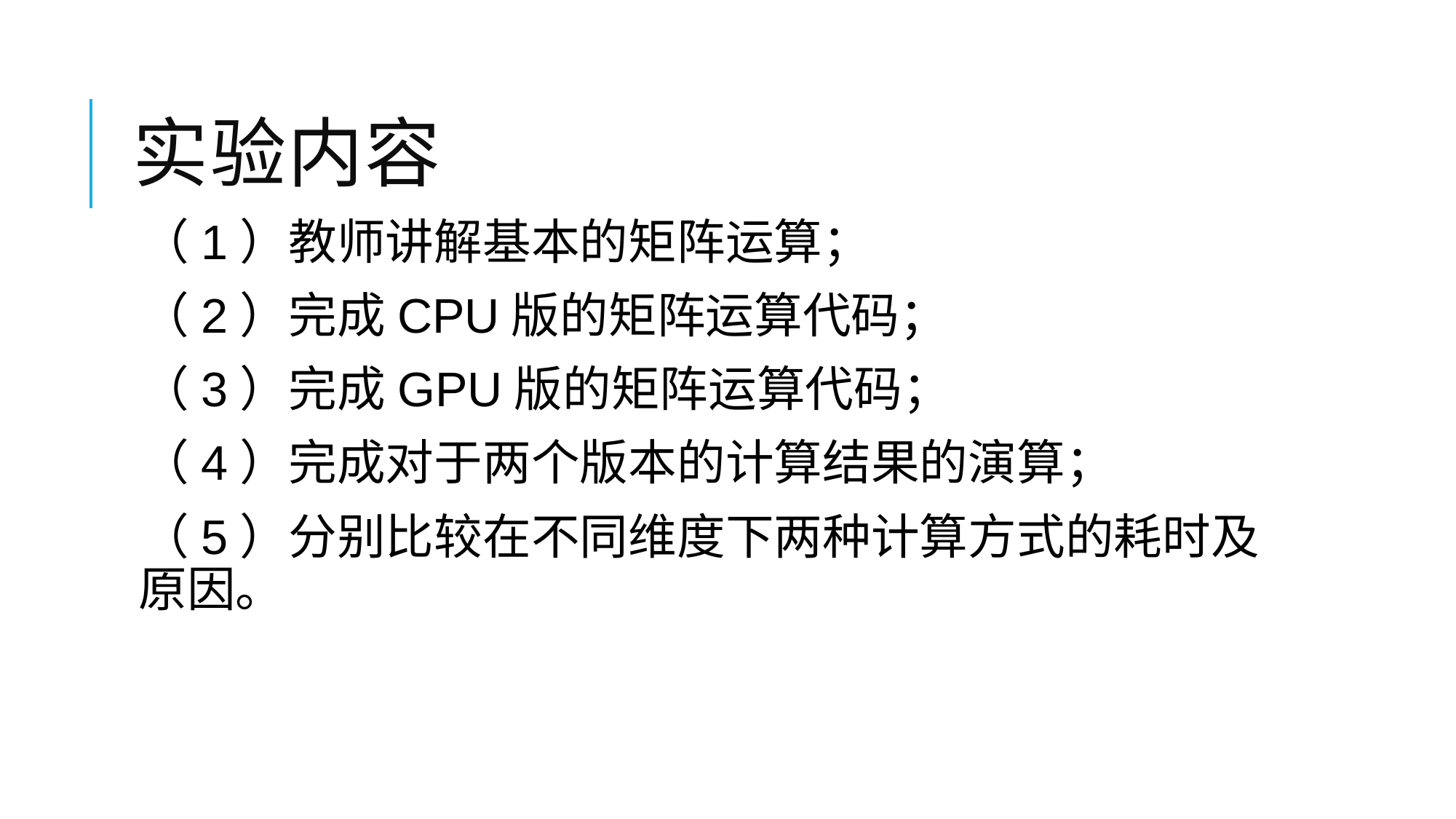

# 实验内容
（1）教师讲解基本的矩阵运算；
（2）完成CPU版的矩阵运算代码；
（3）完成GPU版的矩阵运算代码；
（4）完成对于两个版本的计算结果的演算；
（5）分别比较在不同维度下两种计算方式的耗时及原因。